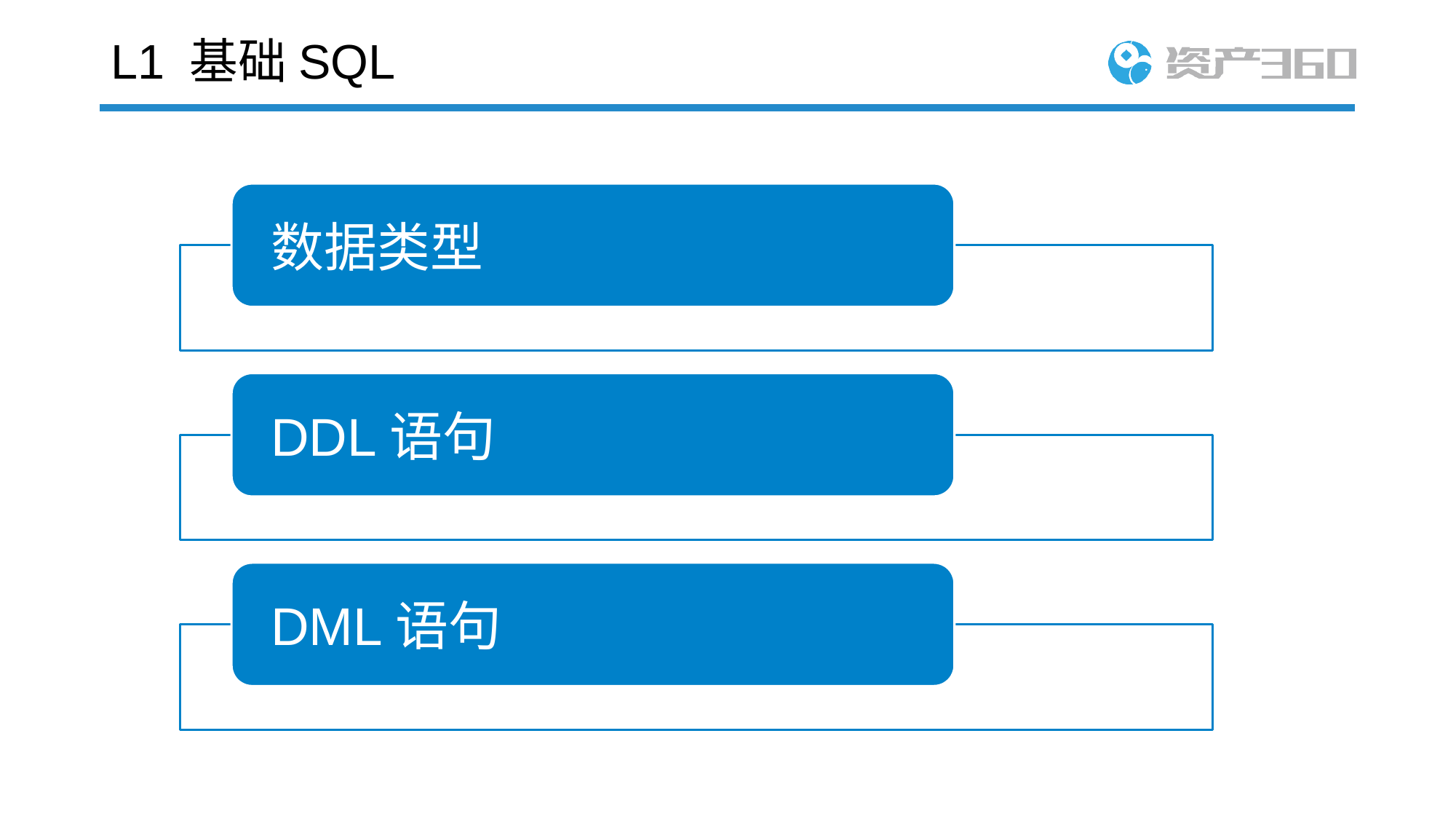

# L1 基础SQL
数据类型
DDL语句
DML语句
7